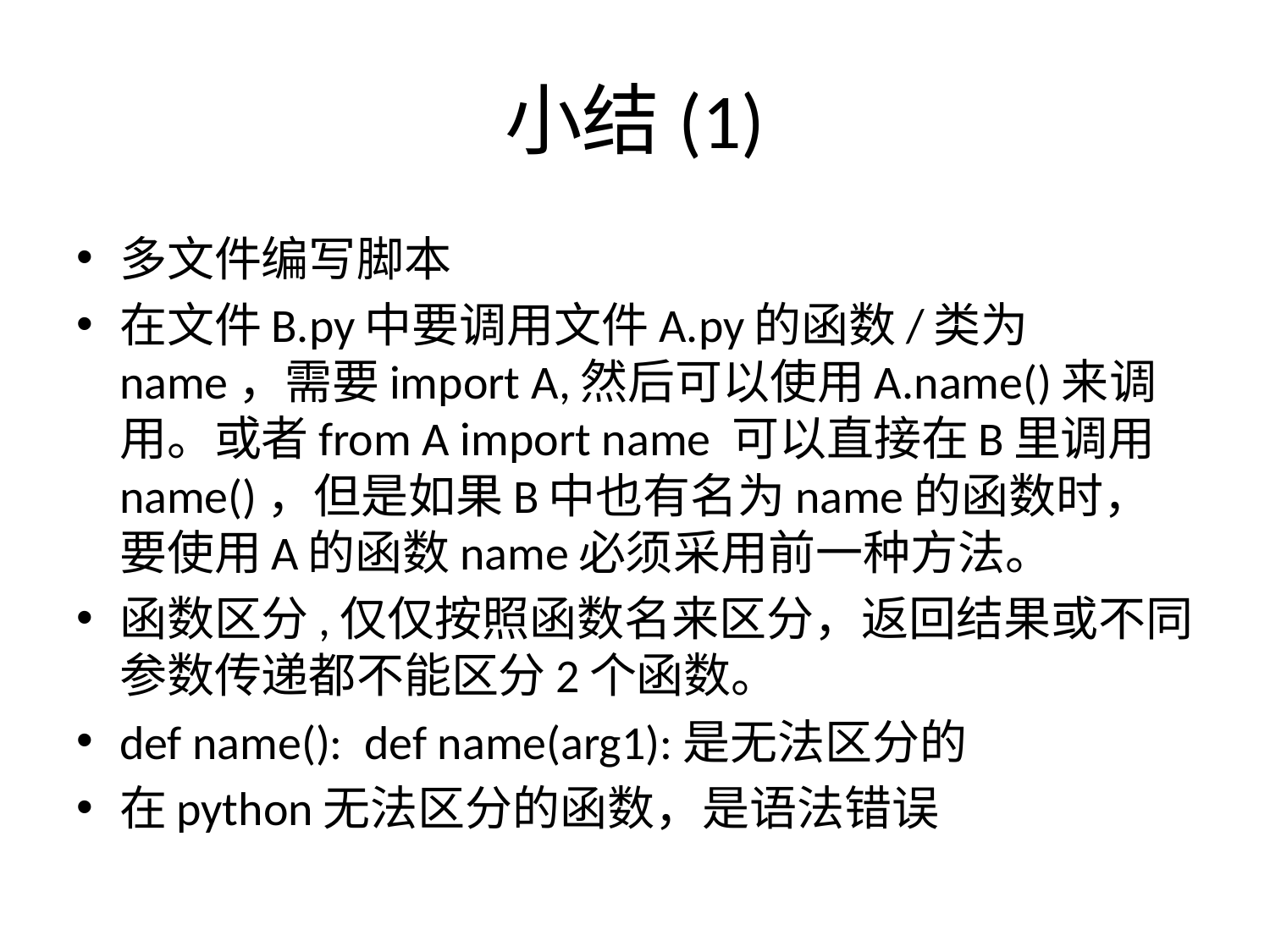

# 小结(1)
多文件编写脚本
在文件B.py中要调用文件A.py的函数/类为name，需要import A,然后可以使用A.name()来调用。或者from A import name 可以直接在B里调用name()，但是如果B中也有名为name的函数时，要使用A的函数name必须采用前一种方法。
函数区分,仅仅按照函数名来区分，返回结果或不同参数传递都不能区分2个函数。
def name():  def name(arg1):是无法区分的
在python无法区分的函数，是语法错误